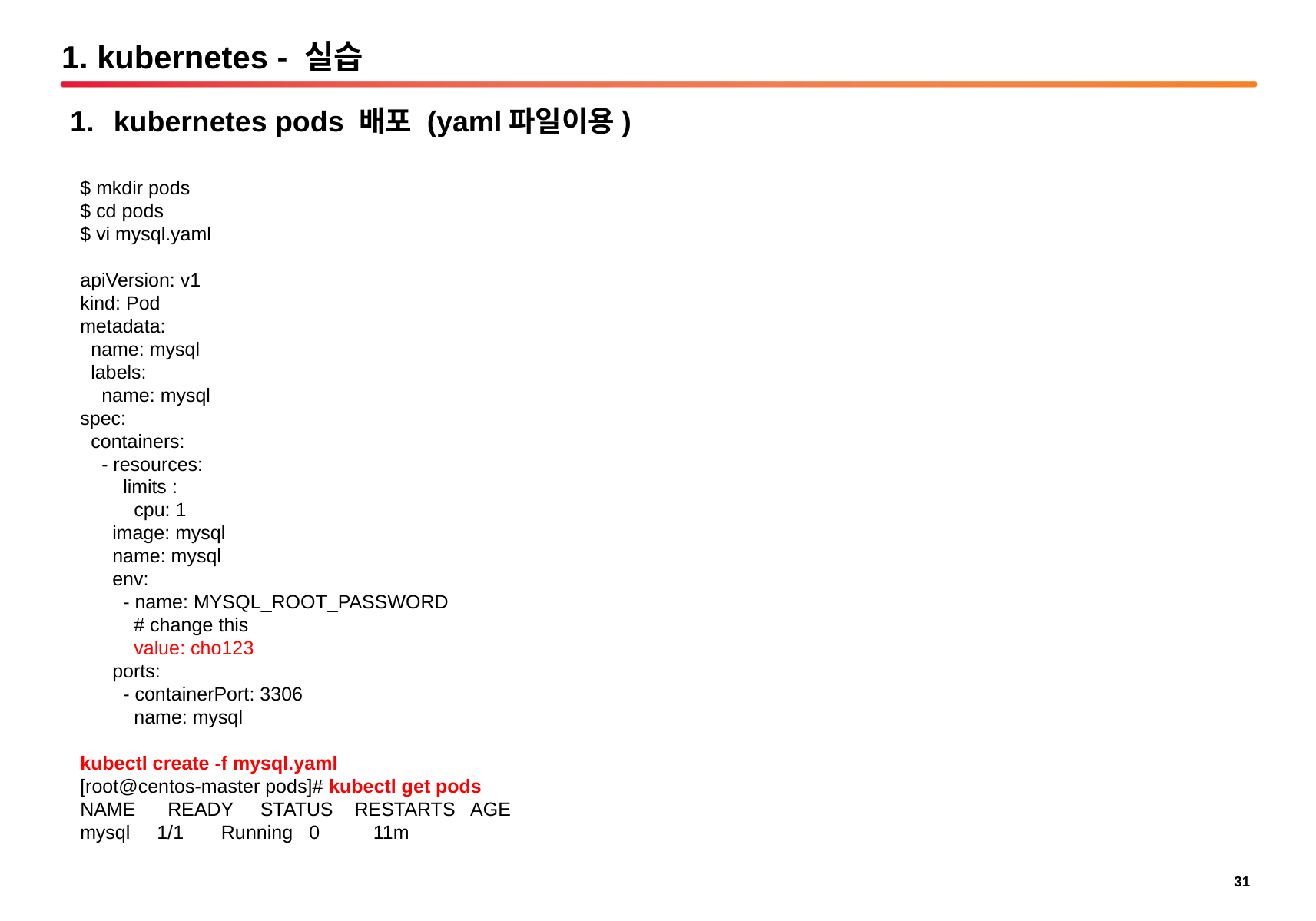

# 1. kubernetes - 실습
kubernetes pods 배포 (yaml파일이용)

$ mkdir pods
$ cd pods
$ vi mysql.yaml

apiVersion: v1
kind: Pod
metadata:
  name: mysql
  labels:
    name: mysql
spec:
  containers:
    - resources:
        limits :
          cpu: 1
      image: mysql
      name: mysql
      env:
        - name: MYSQL_ROOT_PASSWORD
          # change this
          value: cho123
      ports:
        - containerPort: 3306
          name: mysql

kubectl create -f mysql.yaml
[root@centos-master pods]# kubectl get pods
NAME      READY     STATUS    RESTARTS   AGE
mysql     1/1       Running   0          11m